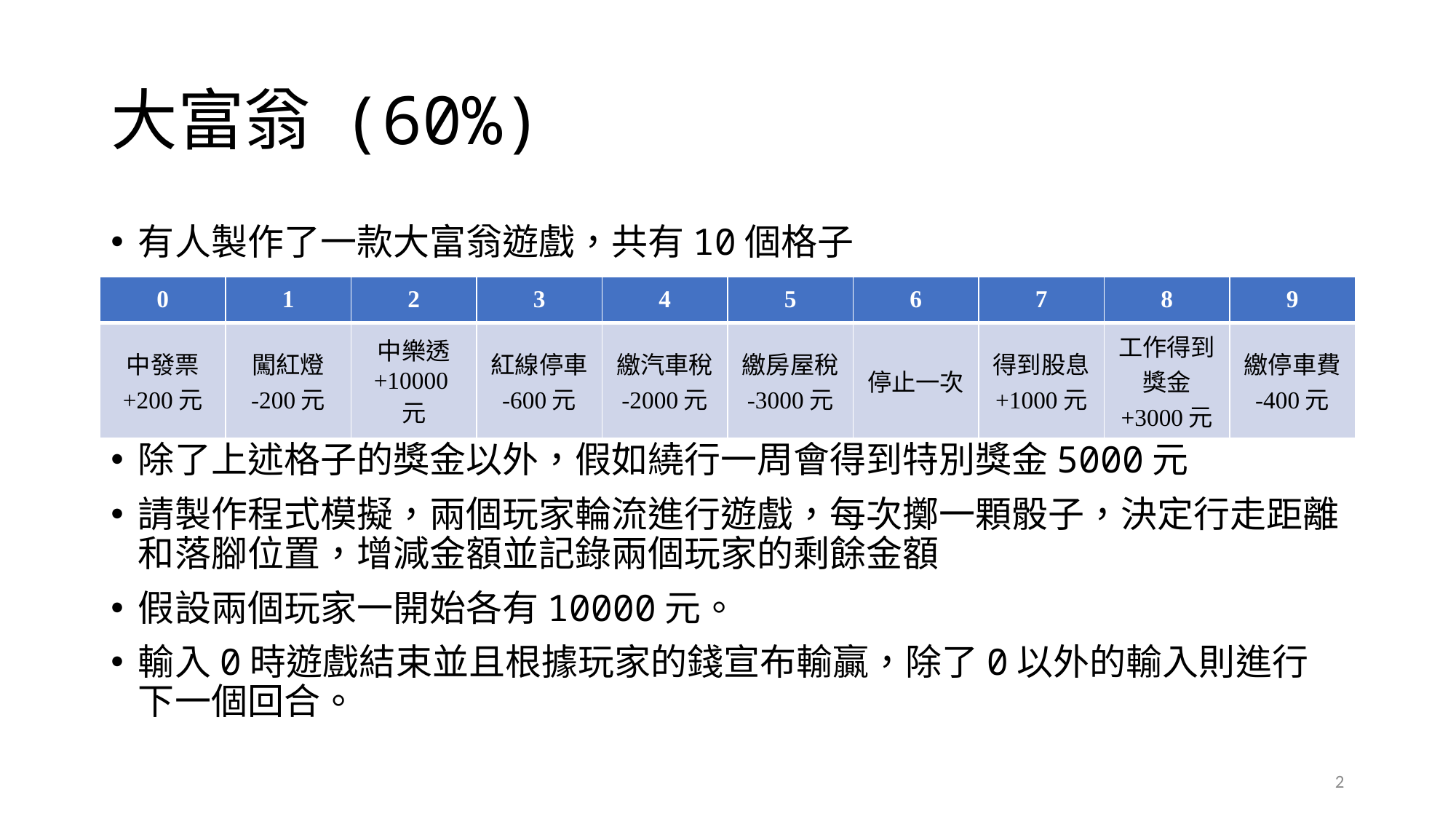

# 大富翁 (60%)
有人製作了一款大富翁遊戲，共有10個格子

除了上述格子的獎金以外，假如繞行一周會得到特別獎金5000元
請製作程式模擬，兩個玩家輪流進行遊戲，每次擲一顆骰子，決定行走距離和落腳位置，增減金額並記錄兩個玩家的剩餘金額
假設兩個玩家一開始各有10000元。
輸入0時遊戲結束並且根據玩家的錢宣布輸贏，除了0以外的輸入則進行下一個回合。
| 0 | 1 | 2 | 3 | 4 | 5 | 6 | 7 | 8 | 9 |
| --- | --- | --- | --- | --- | --- | --- | --- | --- | --- |
| 中發票 +200元 | 闖紅燈 -200元 | 中樂透 +10000元 | 紅線停車 -600元 | 繳汽車稅 -2000元 | 繳房屋稅 -3000元 | 停止一次 | 得到股息 +1000元 | 工作得到獎金 +3000元 | 繳停車費 -400元 |
2